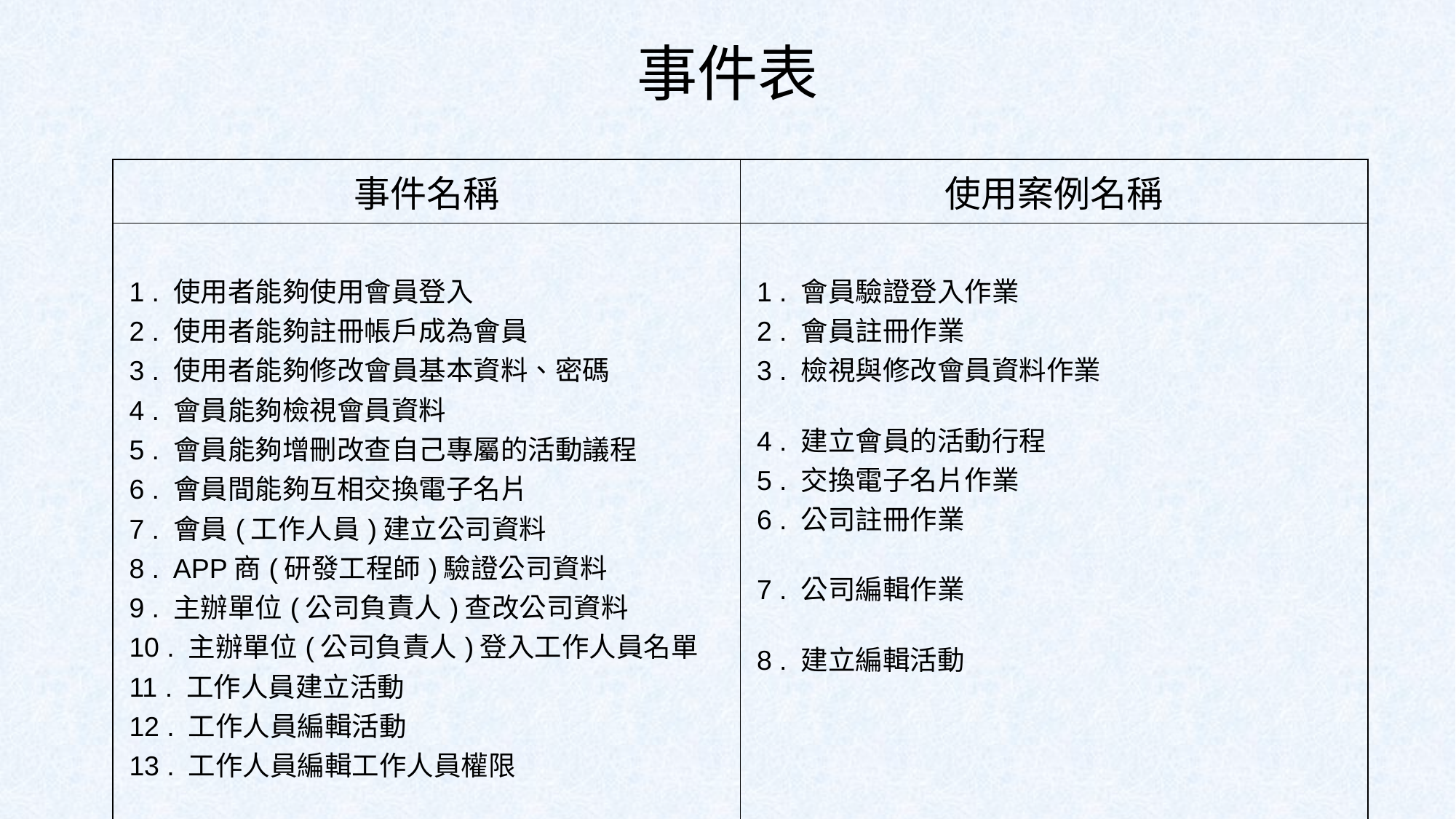

# 事件表
| 事件名稱 | 使用案例名稱 |
| --- | --- |
| 1 . 使用者能夠使用會員登入 2 . 使用者能夠註冊帳戶成為會員 3 . 使用者能夠修改會員基本資料、密碼 4 . 會員能夠檢視會員資料 5 . 會員能夠增刪改查自己專屬的活動議程 6 . 會員間能夠互相交換電子名片 7 . 會員(工作人員)建立公司資料 8 . APP商(研發工程師)驗證公司資料 9 . 主辦單位(公司負責人)查改公司資料 10 . 主辦單位(公司負責人)登入工作人員名單 11 . 工作人員建立活動 12 . 工作人員編輯活動 13 . 工作人員編輯工作人員權限 | 1 . 會員驗證登入作業 2 . 會員註冊作業 3 . 檢視與修改會員資料作業   4 . 建立會員的活動行程 5 . 交換電子名片作業 6 . 公司註冊作業   7 . 公司編輯作業   8 . 建立編輯活動 |